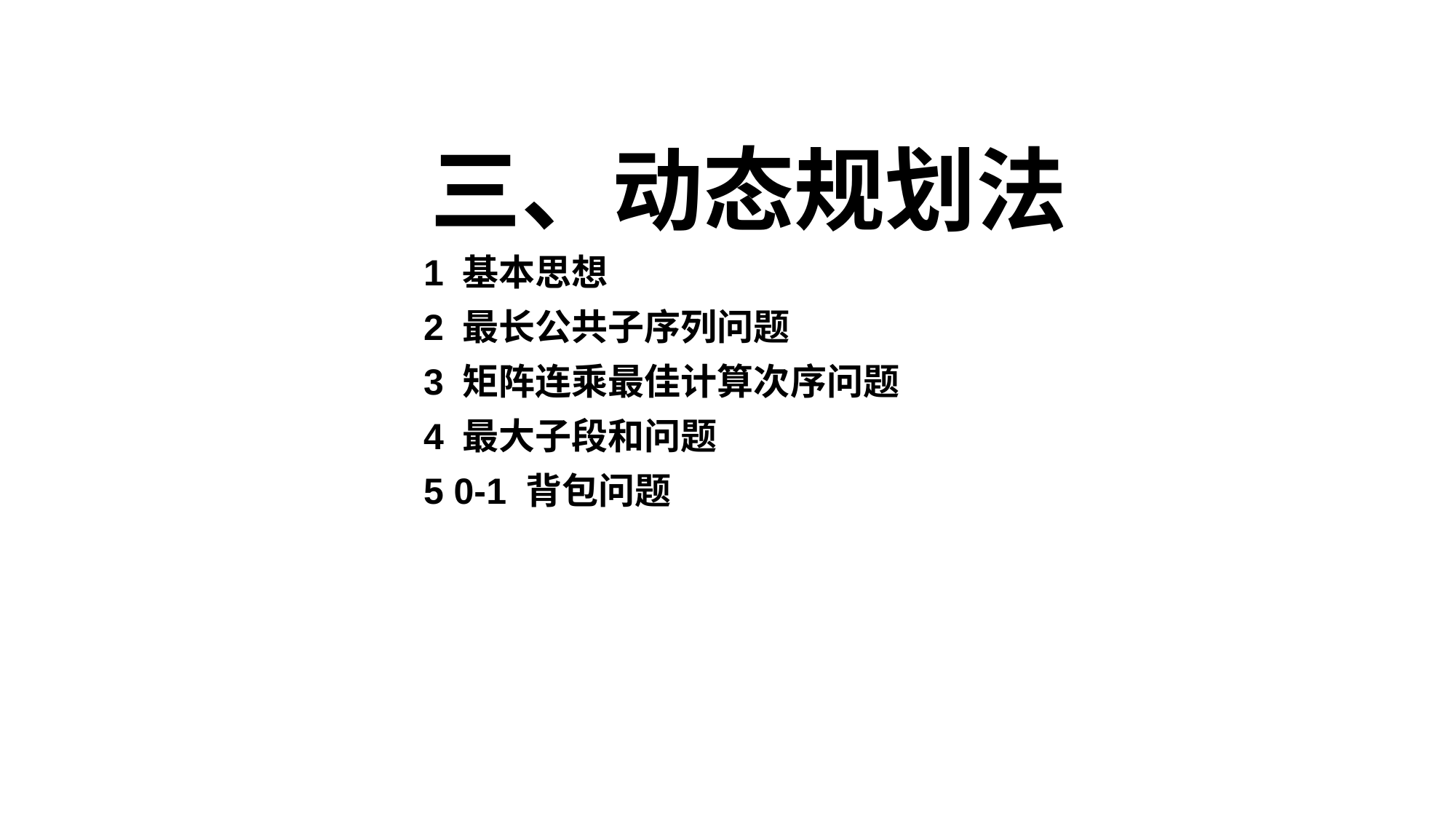

# 三、动态规划法
1 基本思想
2 最长公共子序列问题
3 矩阵连乘最佳计算次序问题
4 最大子段和问题
5 0-1 背包问题